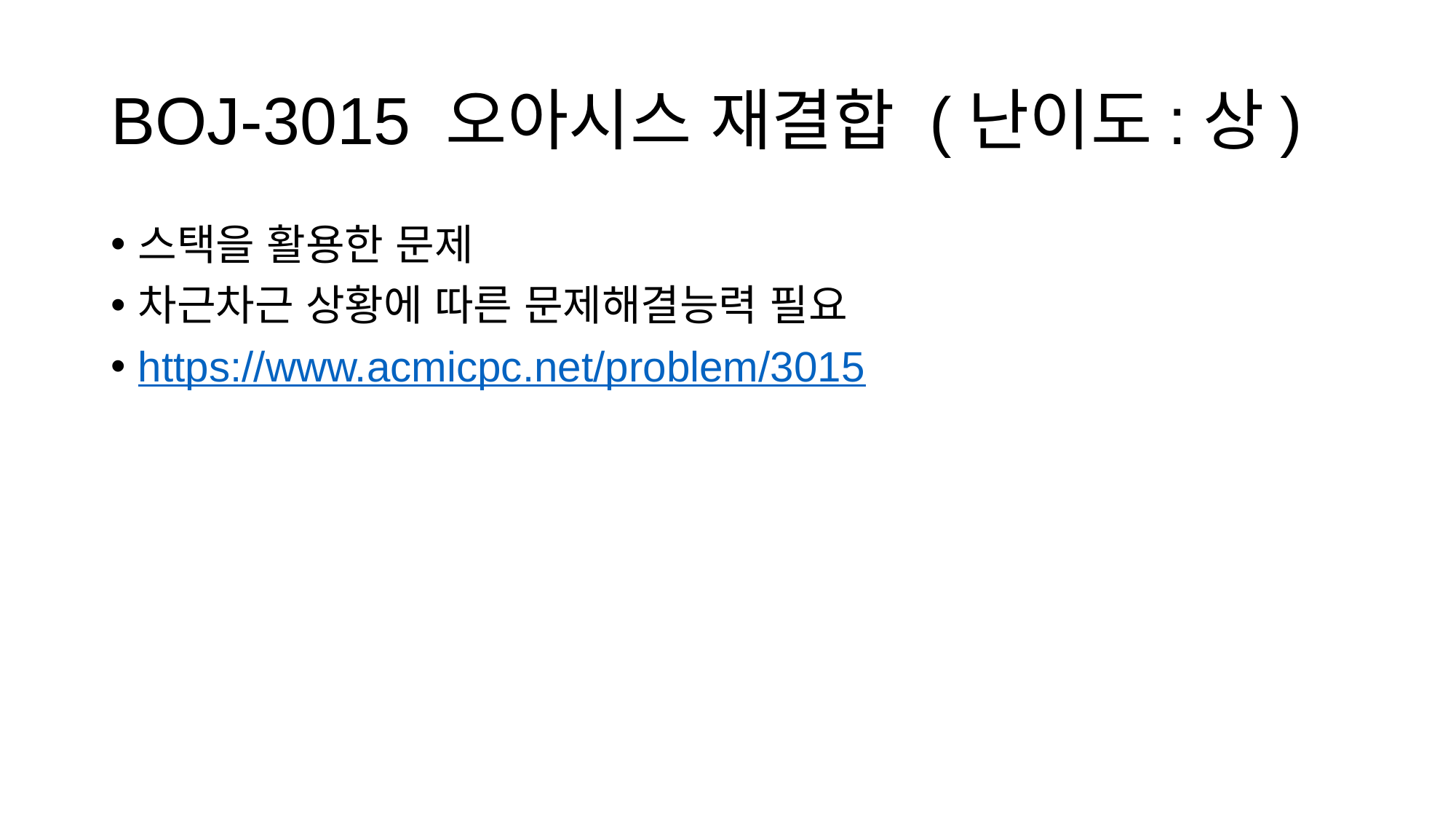

# BOJ-3015 오아시스 재결합 (난이도:상)
스택을 활용한 문제
차근차근 상황에 따른 문제해결능력 필요
https://www.acmicpc.net/problem/3015